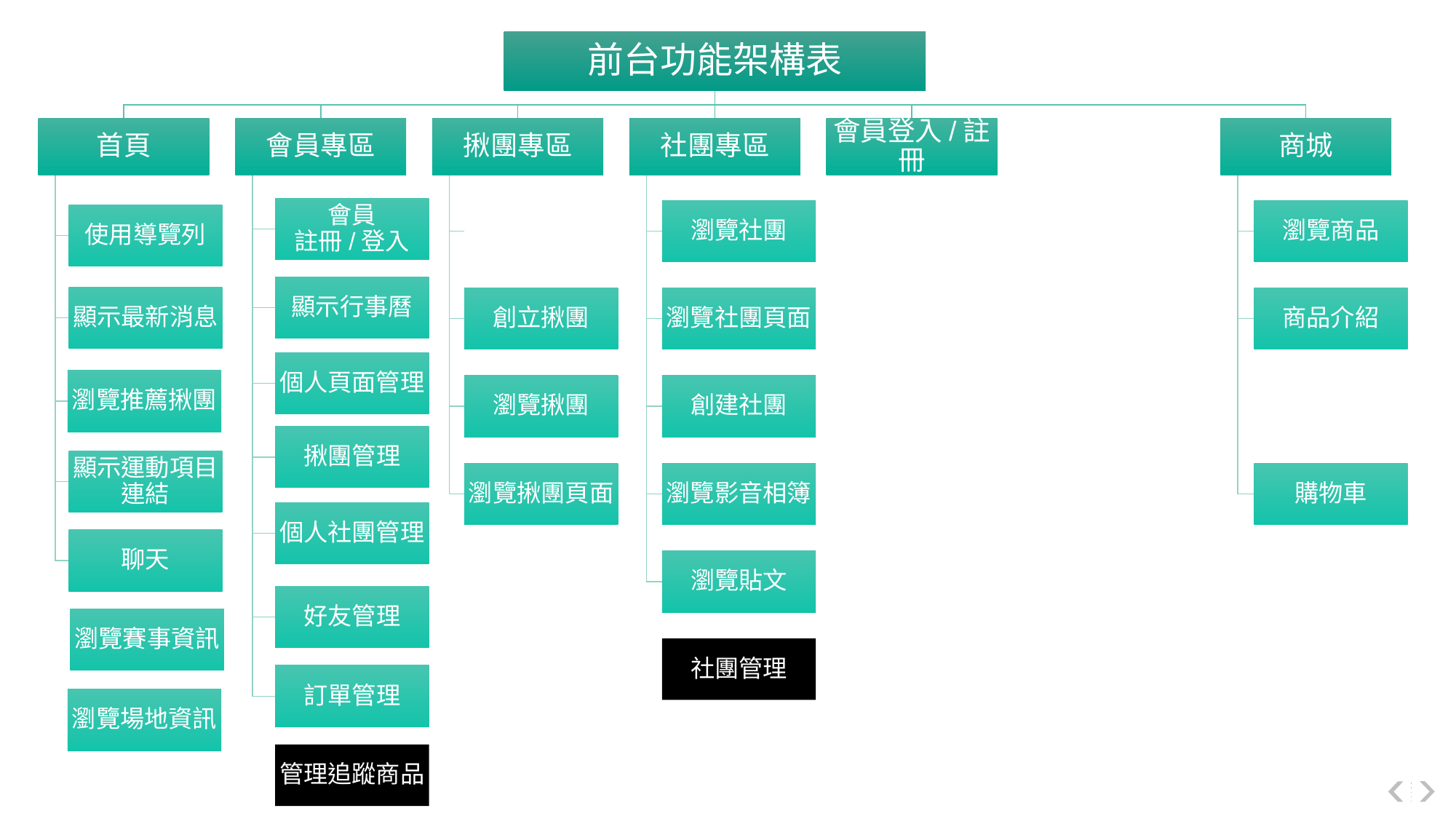

前台功能架構表

首頁

會員專區

揪團專區

社團專區

會員登入/註冊

商城

會員
註冊/登入

瀏覽社團

瀏覽商品

使用導覽列

顯示行事曆

顯示最新消息

創立揪團

瀏覽社團頁面

商品介紹

個人頁面管理

瀏覽推薦揪團

瀏覽揪團

創建社團

揪團管理

顯示運動項目連結

瀏覽揪團頁面

瀏覽影音相簿

購物車

個人社團管理

聊天

瀏覽貼文

好友管理

瀏覽賽事資訊
社團管理

訂單管理

瀏覽場地資訊
管理追蹤商品